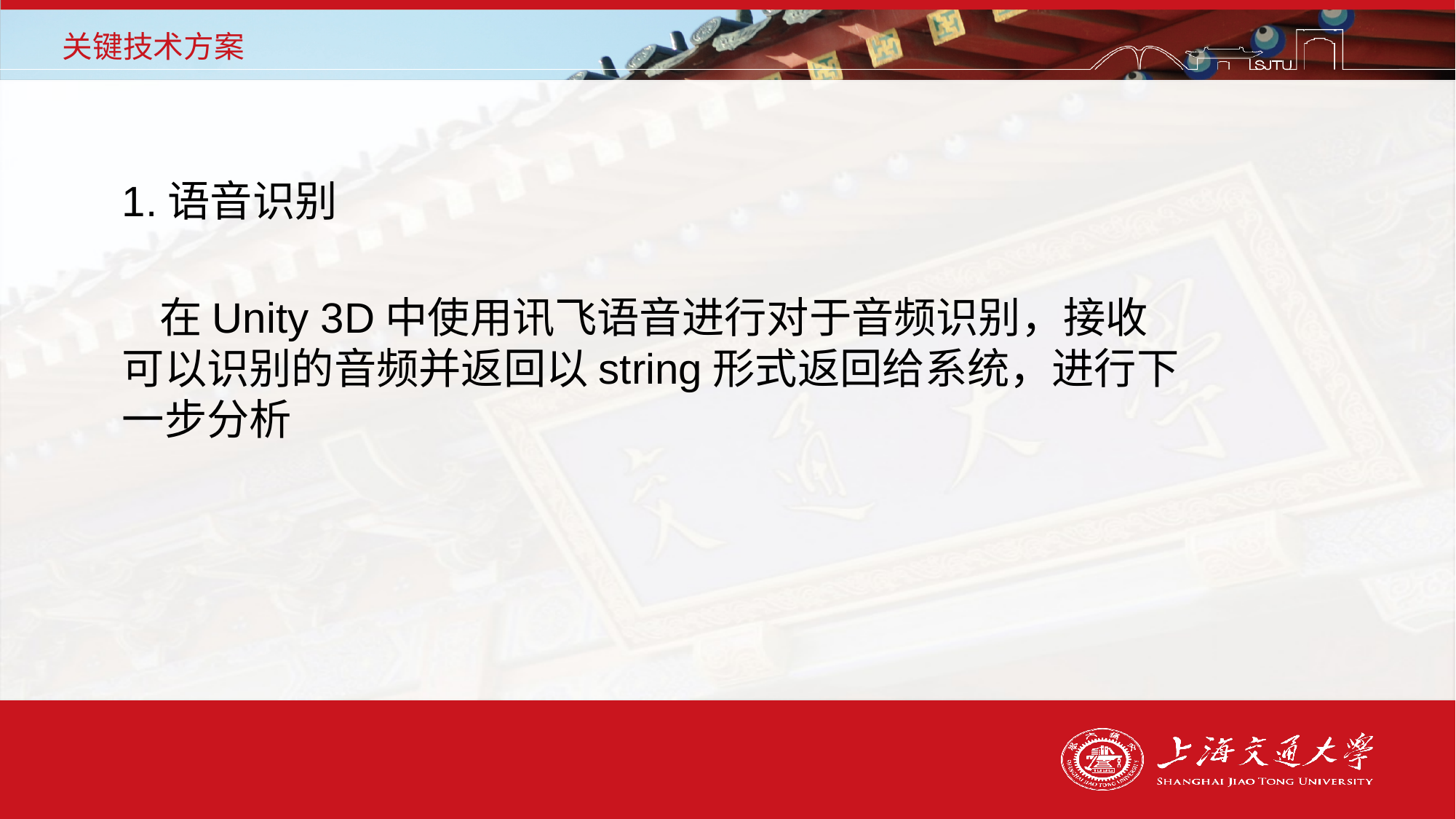

# 关键技术方案
1.语音识别

     在Unity 3D中使用讯飞语音进行对于音频识别，接收可以识别的音频并返回以string形式返回给系统，进行下一步分析